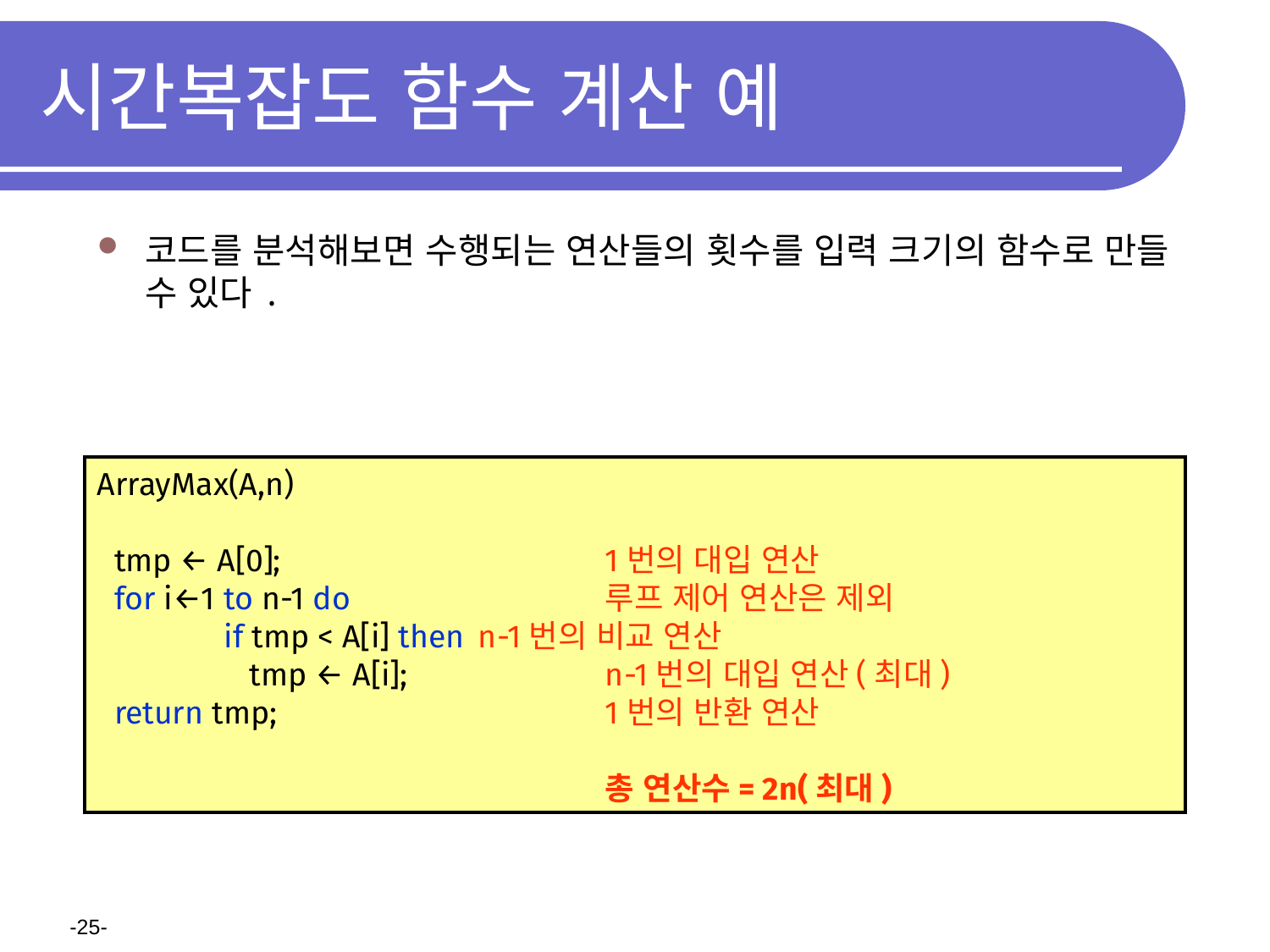

# 시간복잡도 함수 계산 예
코드를 분석해보면 수행되는 연산들의 횟수를 입력 크기의 함수로 만들 수 있다.
ArrayMax(A,n)

  tmp ← A[0];			1번의 대입 연산
  for i←1 to n-1 do 		루프 제어 연산은 제외
	if tmp < A[i] then 	n-1번의 비교 연산
	   tmp ← A[i];		n-1번의 대입 연산(최대)
  return tmp;			1번의 반환 연산

				총 연산수= 2n(최대)